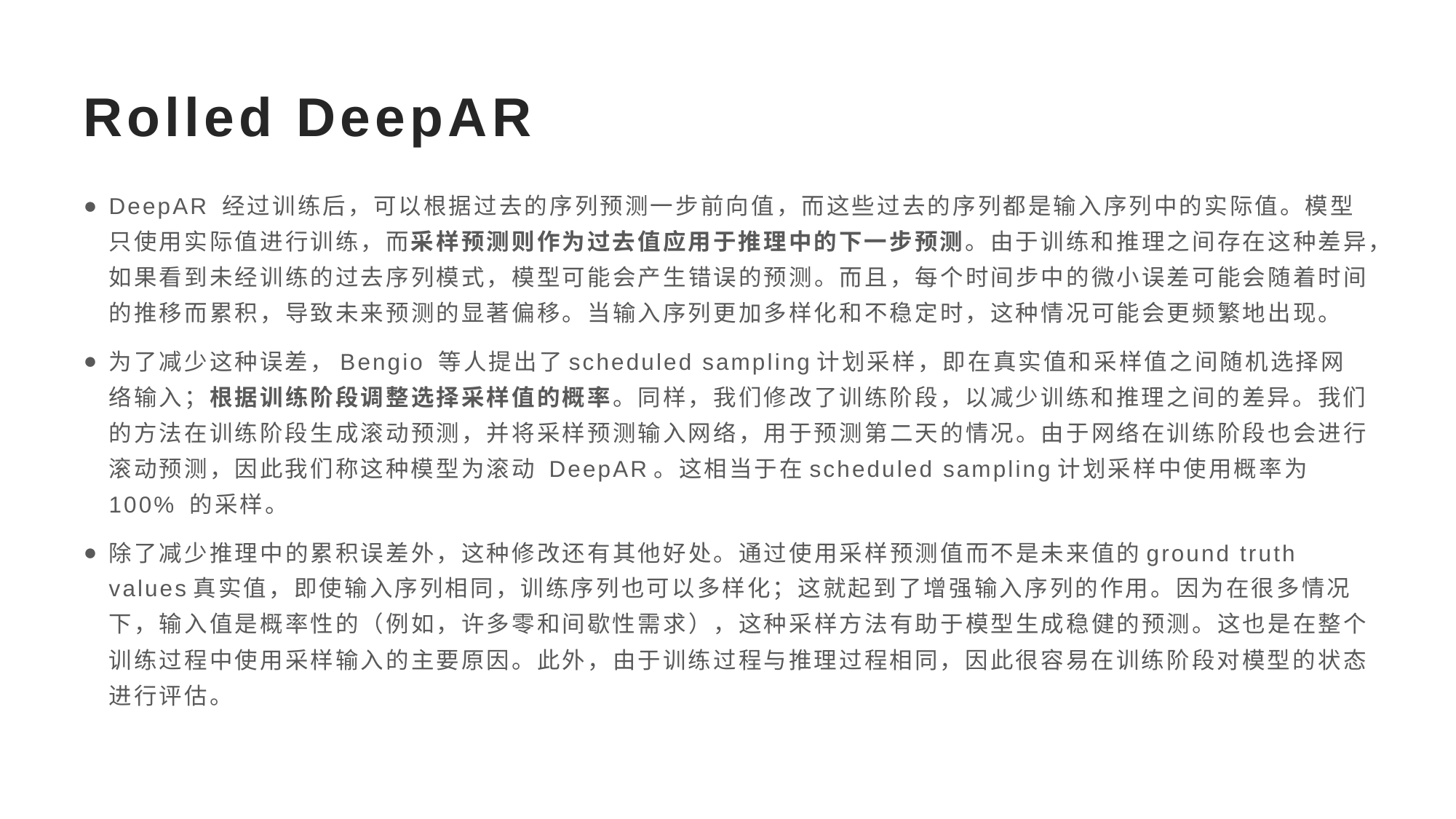

# Rolled DeepAR
DeepAR 经过训练后，可以根据过去的序列预测一步前向值，而这些过去的序列都是输入序列中的实际值。模型只使用实际值进行训练，而采样预测则作为过去值应用于推理中的下一步预测。由于训练和推理之间存在这种差异，如果看到未经训练的过去序列模式，模型可能会产生错误的预测。而且，每个时间步中的微小误差可能会随着时间的推移而累积，导致未来预测的显著偏移。当输入序列更加多样化和不稳定时，这种情况可能会更频繁地出现。
为了减少这种误差，Bengio 等人提出了scheduled sampling计划采样，即在真实值和采样值之间随机选择网络输入；根据训练阶段调整选择采样值的概率。同样，我们修改了训练阶段，以减少训练和推理之间的差异。我们的方法在训练阶段生成滚动预测，并将采样预测输入网络，用于预测第二天的情况。由于网络在训练阶段也会进行滚动预测，因此我们称这种模型为滚动 DeepAR。这相当于在scheduled sampling计划采样中使用概率为 100% 的采样。
除了减少推理中的累积误差外，这种修改还有其他好处。通过使用采样预测值而不是未来值的ground truth values真实值，即使输入序列相同，训练序列也可以多样化；这就起到了增强输入序列的作用。因为在很多情况下，输入值是概率性的（例如，许多零和间歇性需求），这种采样方法有助于模型生成稳健的预测。这也是在整个训练过程中使用采样输入的主要原因。此外，由于训练过程与推理过程相同，因此很容易在训练阶段对模型的状态进行评估。